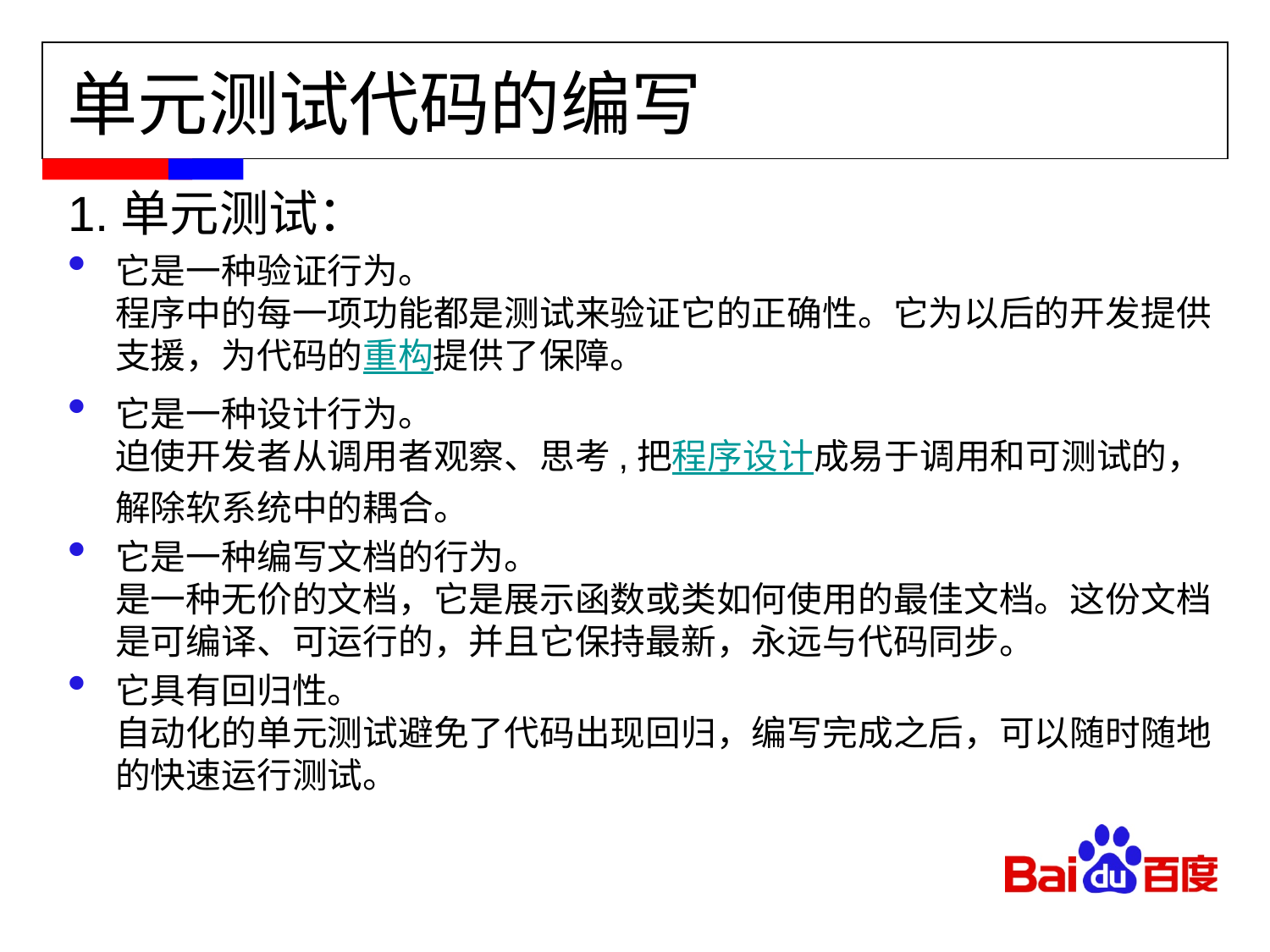

单元测试代码的编写
1.单元测试：
它是一种验证行为。 
程序中的每一项功能都是测试来验证它的正确性。它为以后的开发提供支援，为代码的重构提供了保障。
它是一种设计行为。 
迫使开发者从调用者观察、思考,把程序设计成易于调用和可测试的，解除软系统中的耦合。
它是一种编写文档的行为。 
是一种无价的文档，它是展示函数或类如何使用的最佳文档。这份文档是可编译、可运行的，并且它保持最新，永远与代码同步。
它具有回归性。 
自动化的单元测试避免了代码出现回归，编写完成之后，可以随时随地的快速运行测试。